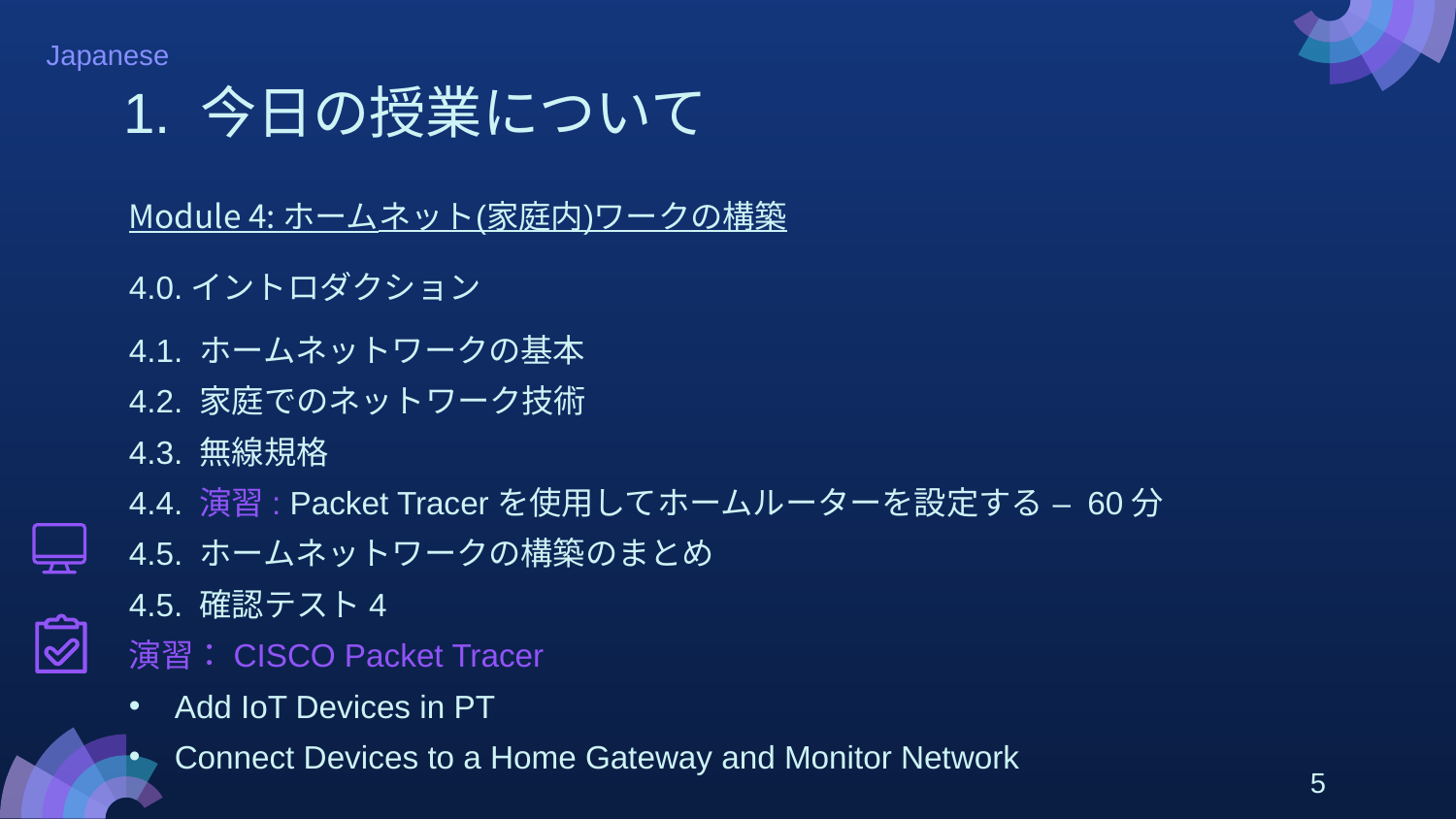

# 1. 今日の授業について
Module 4: ホームネット(家庭内)ワークの構築
4.0.イントロダクション
4.1. ホームネットワークの基本
4.2. 家庭でのネットワーク技術
4.3. 無線規格
4.4. 演習: Packet Tracerを使用してホームルーターを設定する – 60分
4.5. ホームネットワークの構築のまとめ
4.5. 確認テスト4
演習：CISCO Packet Tracer
Add IoT Devices in PT
Connect Devices to a Home Gateway and Monitor Network

5